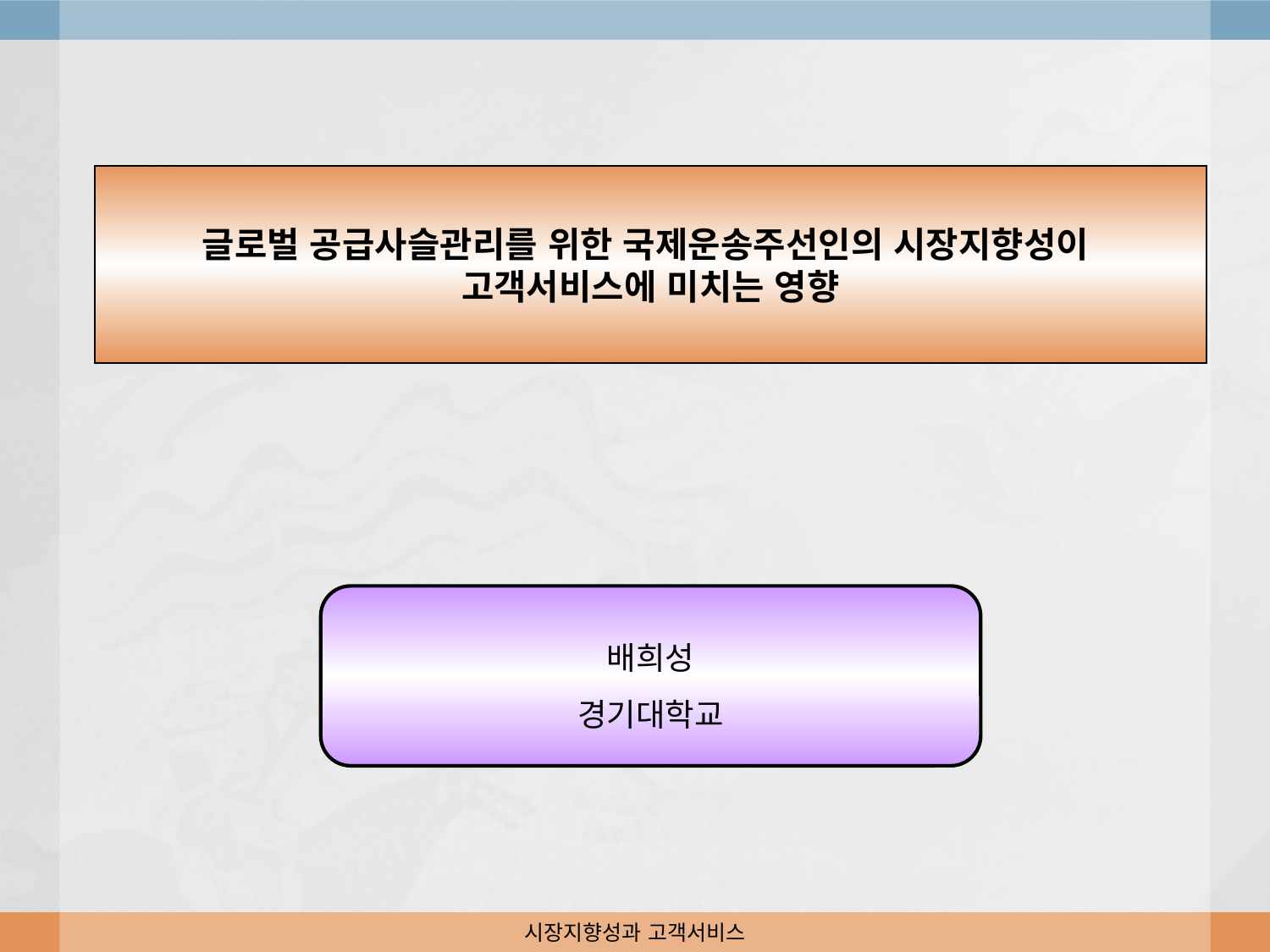

글로벌 공급사슬관리를 위한 국제운송주선인의 시장지향성이
고객서비스에 미치는 영향
배희성
경기대학교
시장지향성과 고객서비스